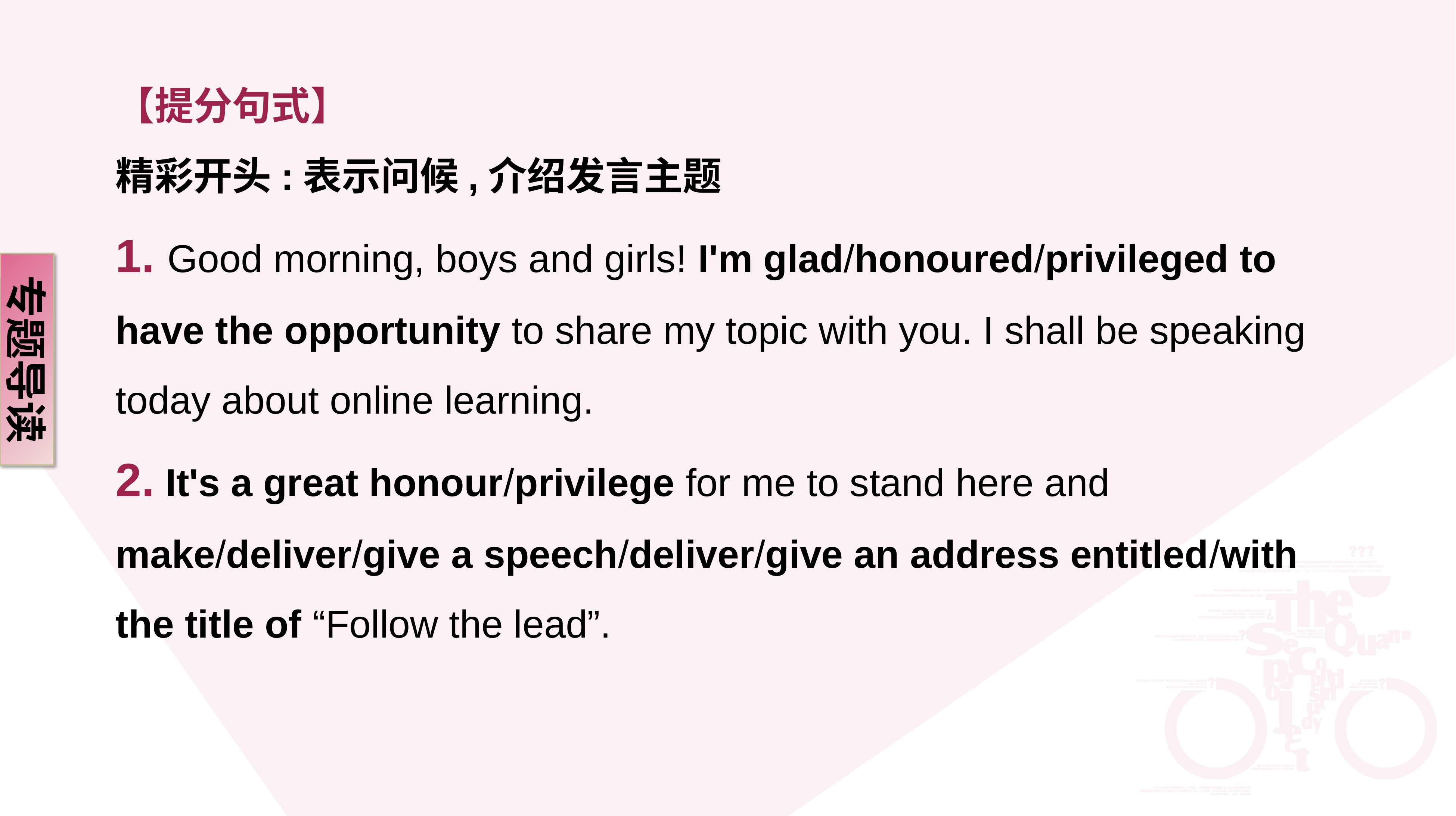

【提分句式】
精彩开头:表示问候,介绍发言主题
1. Good morning, boys and girls! I'm glad/honoured/privileged to have the opportunity to share my topic with you. I shall be speaking today about online learning.
2. It's a great honour/privilege for me to stand here and make/deliver/give a speech/deliver/give an address entitled/with the title of “Follow the lead”.
专题导读